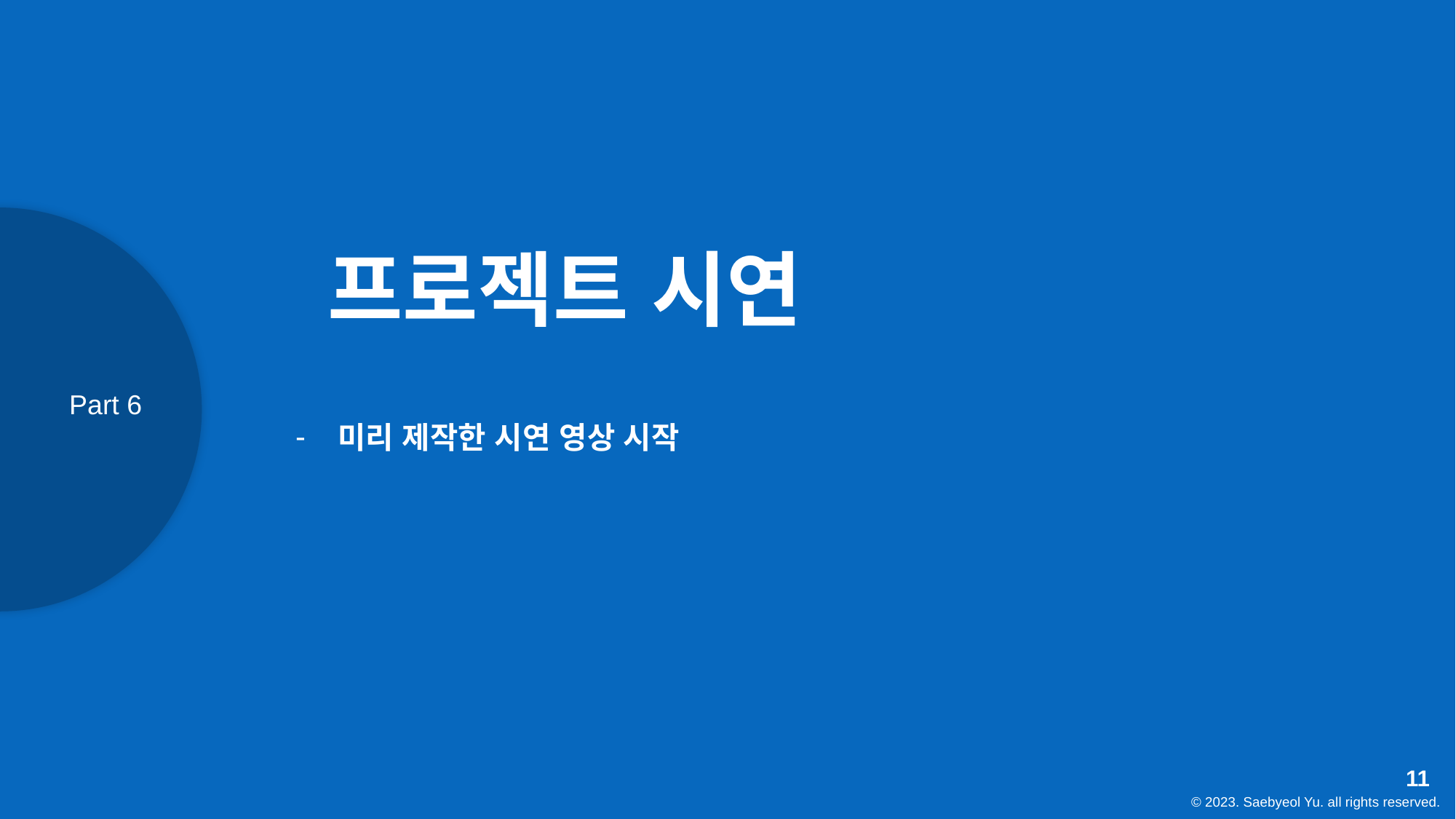

프로젝트 시연
미리 제작한 시연 영상 시작
Part 6
11